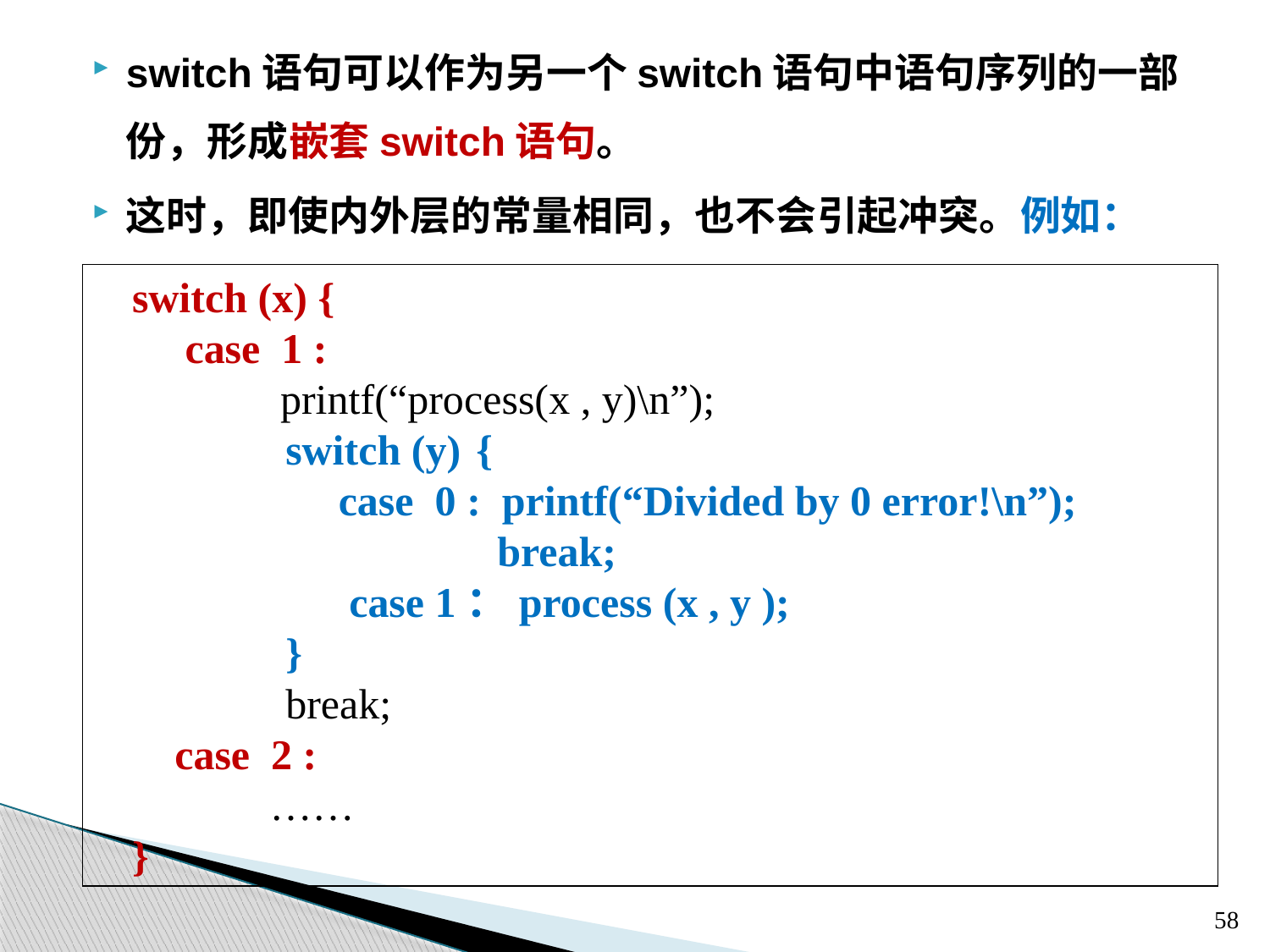

switch语句可以作为另一个switch语句中语句序列的一部份，形成嵌套switch语句。
这时，即使内外层的常量相同，也不会引起冲突。例如：
switch (x) {
     case  1 :
              printf(“process(x , y)\n”);
	      switch (y) 	{
	           case  0 :  printf(“Divided by 0 error!\n”);
			  break;
		case 1：process (x , y );
	      }
	      break;
    case  2 :
             ……
}
58